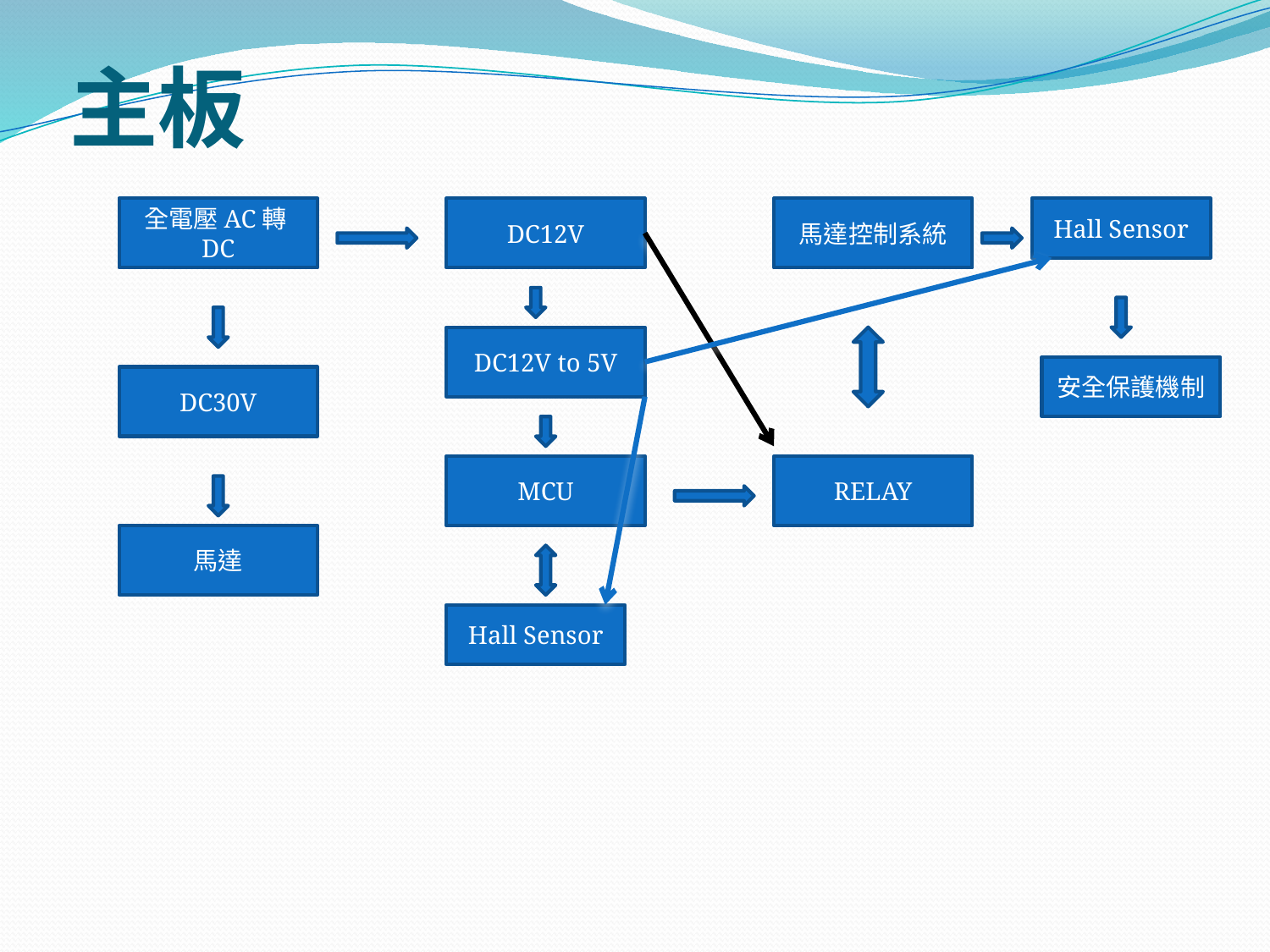

# 主板
全電壓AC轉DC
DC12V
馬達控制系統
Hall Sensor

DC12V to 5V

安全保護機制
DC30V

MCU
RELAY

馬達

Hall Sensor